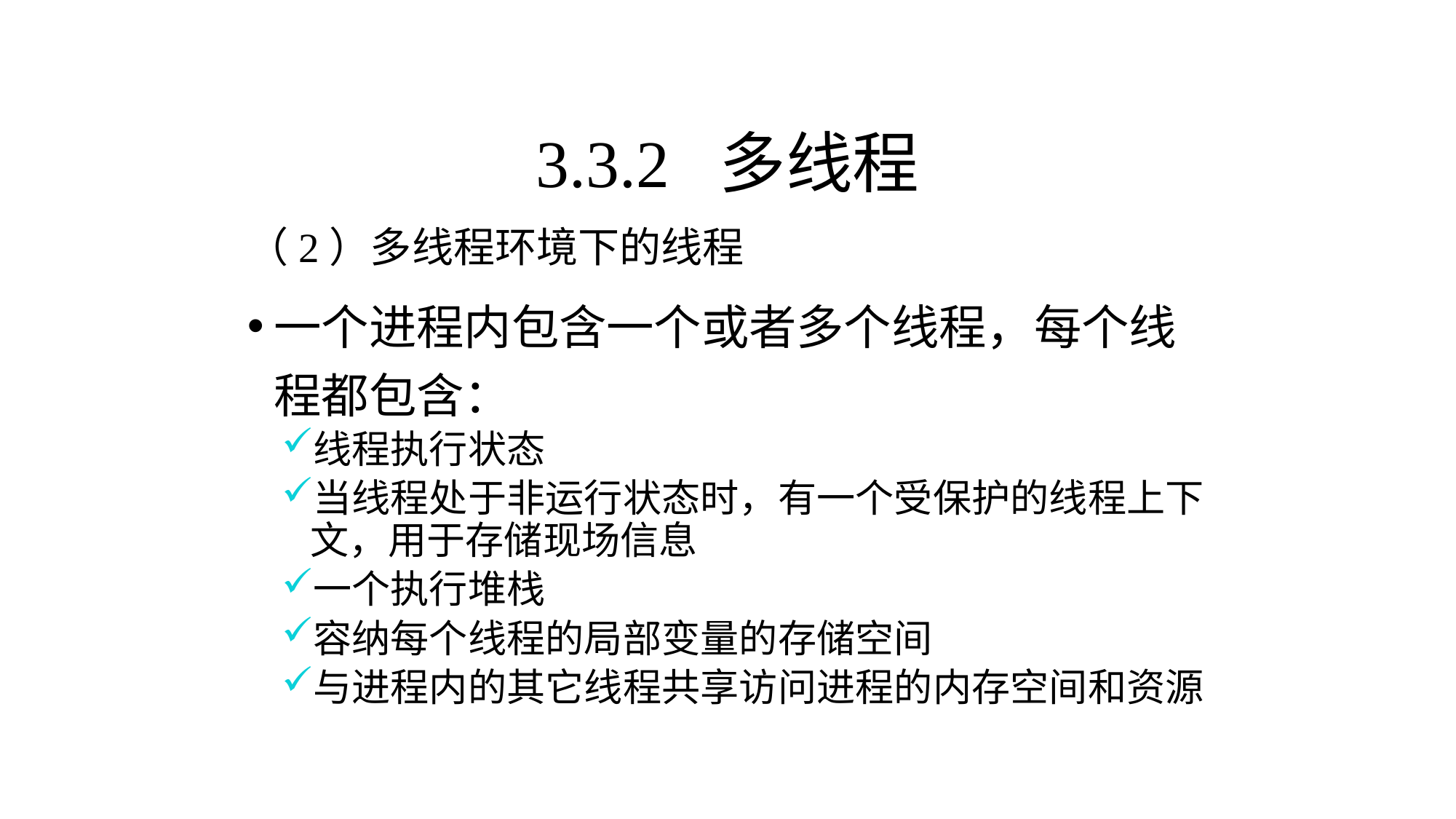

3.3.2  多线程
（2）多线程环境下的线程
一个进程内包含一个或者多个线程，每个线程都包含：
线程执行状态
当线程处于非运行状态时，有一个受保护的线程上下文，用于存储现场信息
一个执行堆栈
容纳每个线程的局部变量的存储空间
与进程内的其它线程共享访问进程的内存空间和资源

7